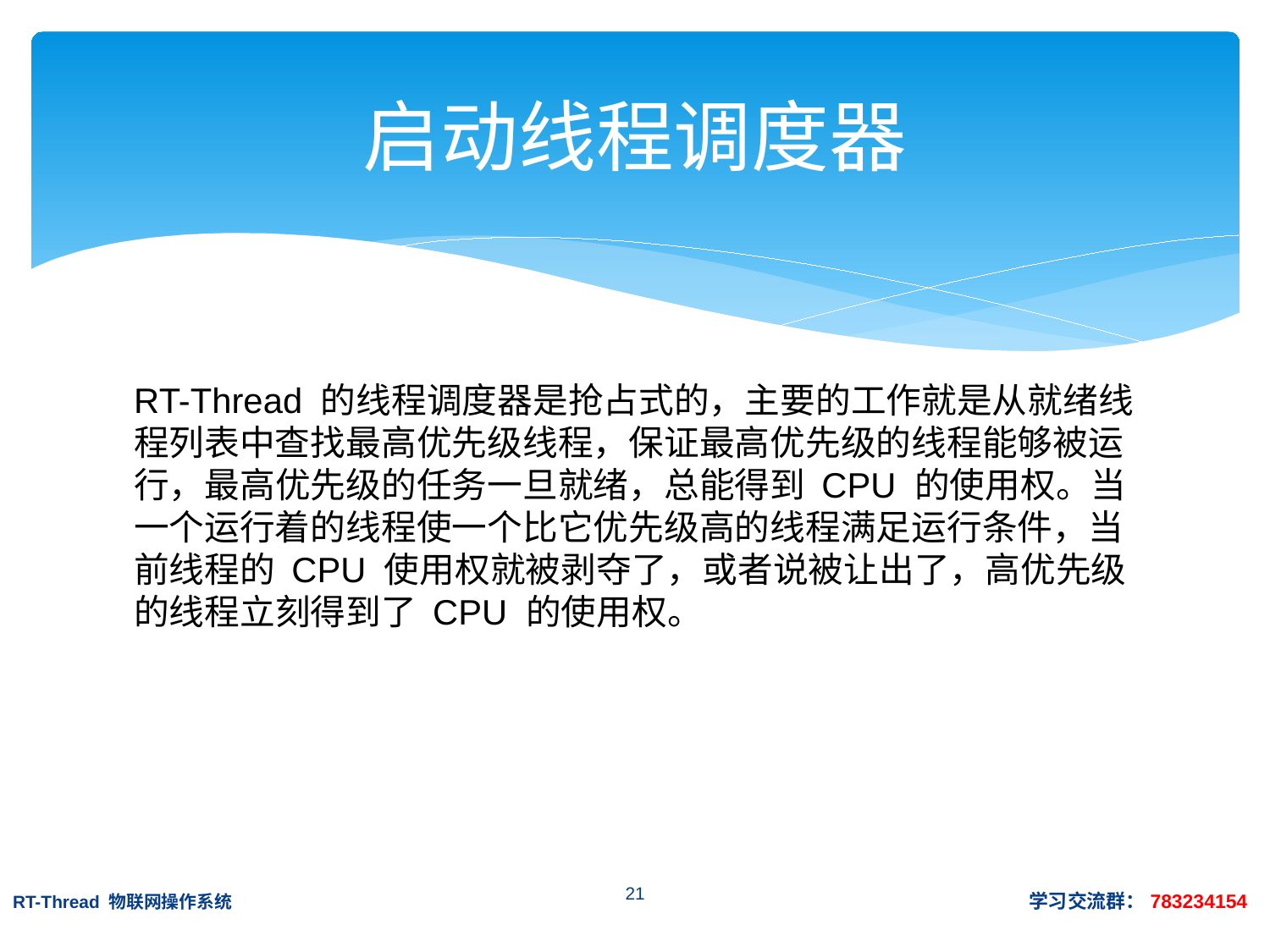

# 启动线程调度器
RT-Thread 的线程调度器是抢占式的，主要的工作就是从就绪线程列表中查找最高优先级线程，保证最高优先级的线程能够被运行，最高优先级的任务一旦就绪，总能得到 CPU 的使用权。当一个运行着的线程使一个比它优先级高的线程满足运行条件，当前线程的 CPU 使用权就被剥夺了，或者说被让出了，高优先级的线程立刻得到了 CPU 的使用权。

21
RT-Thread 物联网操作系统							学习交流群：783234154